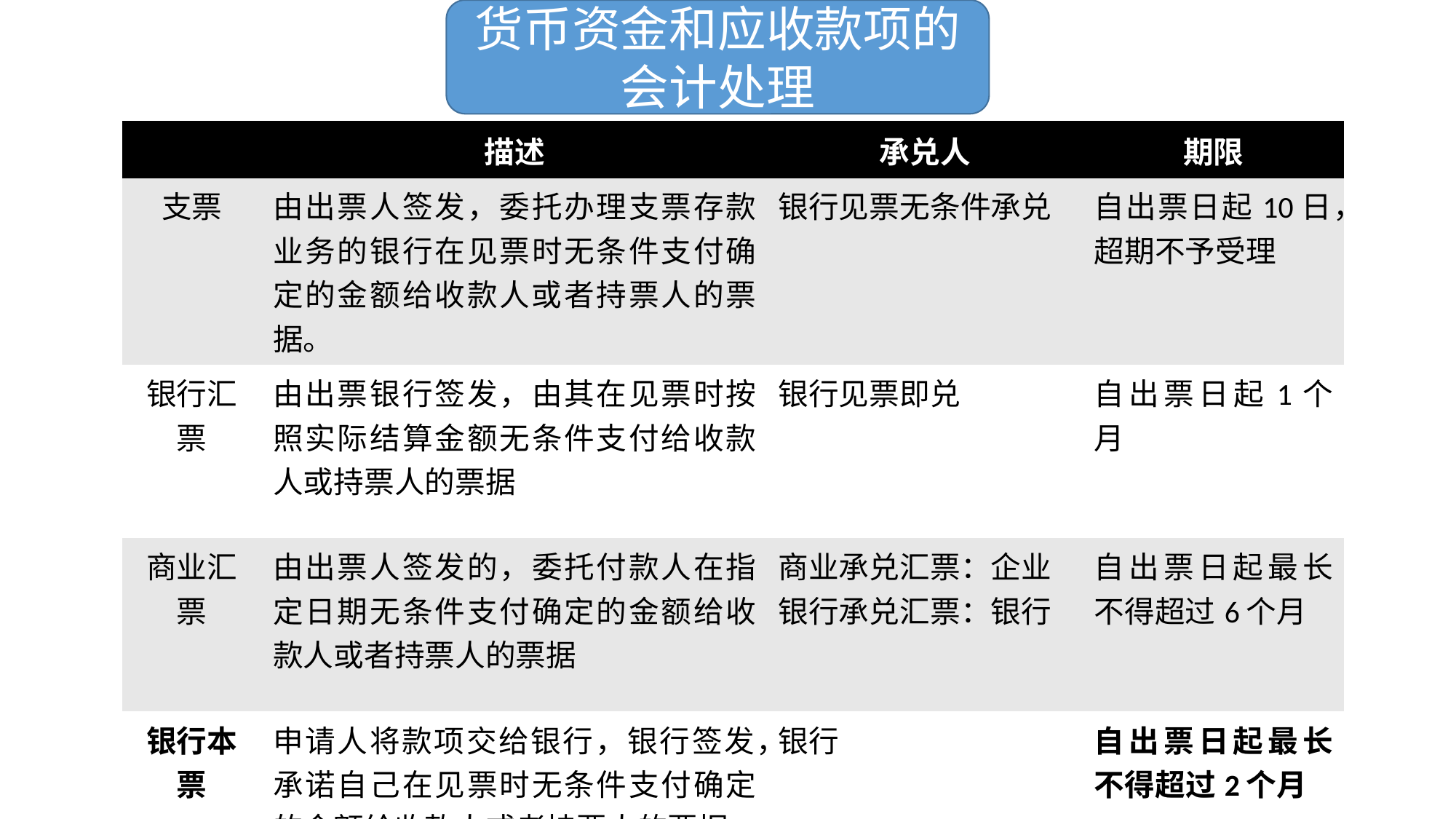

货币资金和应收款项的会计处理
|  | 描述 | 承兑人 | 期限 |
| --- | --- | --- | --- |
| 支票 | 由出票人签发，委托办理支票存款业务的银行在见票时无条件支付确定的金额给收款人或者持票人的票据。 | 银行见票无条件承兑 | 自出票日起10日，超期不予受理 |
| 银行汇票 | 由出票银行签发，由其在见票时按照实际结算金额无条件支付给收款人或持票人的票据 | 银行见票即兑 | 自出票日起1个月 |
| 商业汇票 | 由出票人签发的，委托付款人在指定日期无条件支付确定的金额给收款人或者持票人的票据 | 商业承兑汇票：企业 银行承兑汇票：银行 | 自出票日起最长不得超过6个月 |
| 银行本票 | 申请人将款项交给银行，银行签发，承诺自己在见票时无条件支付确定的金额给收款人或者持票人的票据 | 银行 | 自出票日起最长不得超过2个月 |